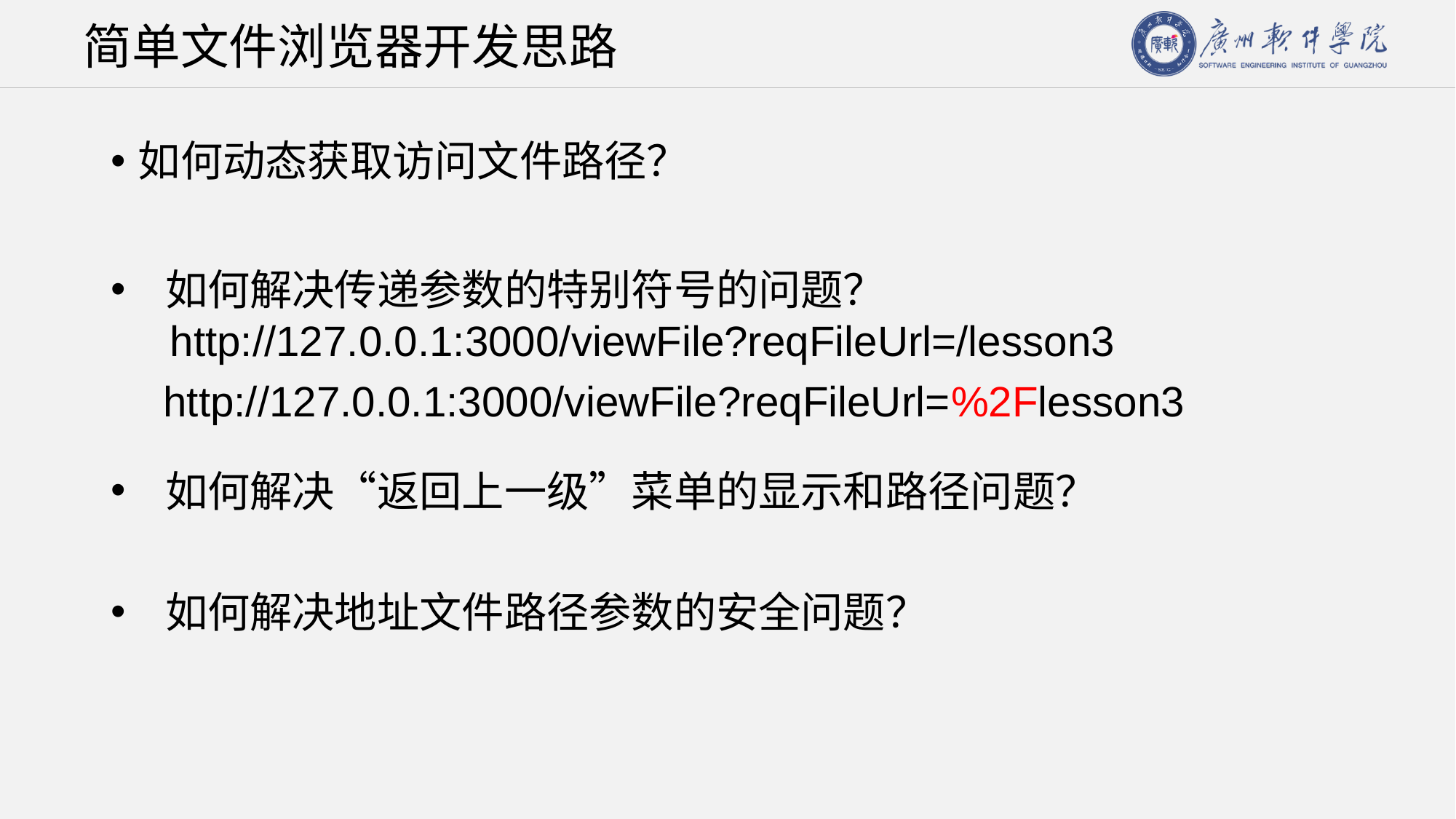

# 简单文件浏览器开发思路
如何动态获取访问文件路径？

如何解决传递参数的特别符号的问题？
     http://127.0.0.1:3000/viewFile?reqFileUrl=/lesson3

http://127.0.0.1:3000/viewFile?reqFileUrl=%2Flesson3
如何解决“返回上一级”菜单的显示和路径问题？
如何解决地址文件路径参数的安全问题？